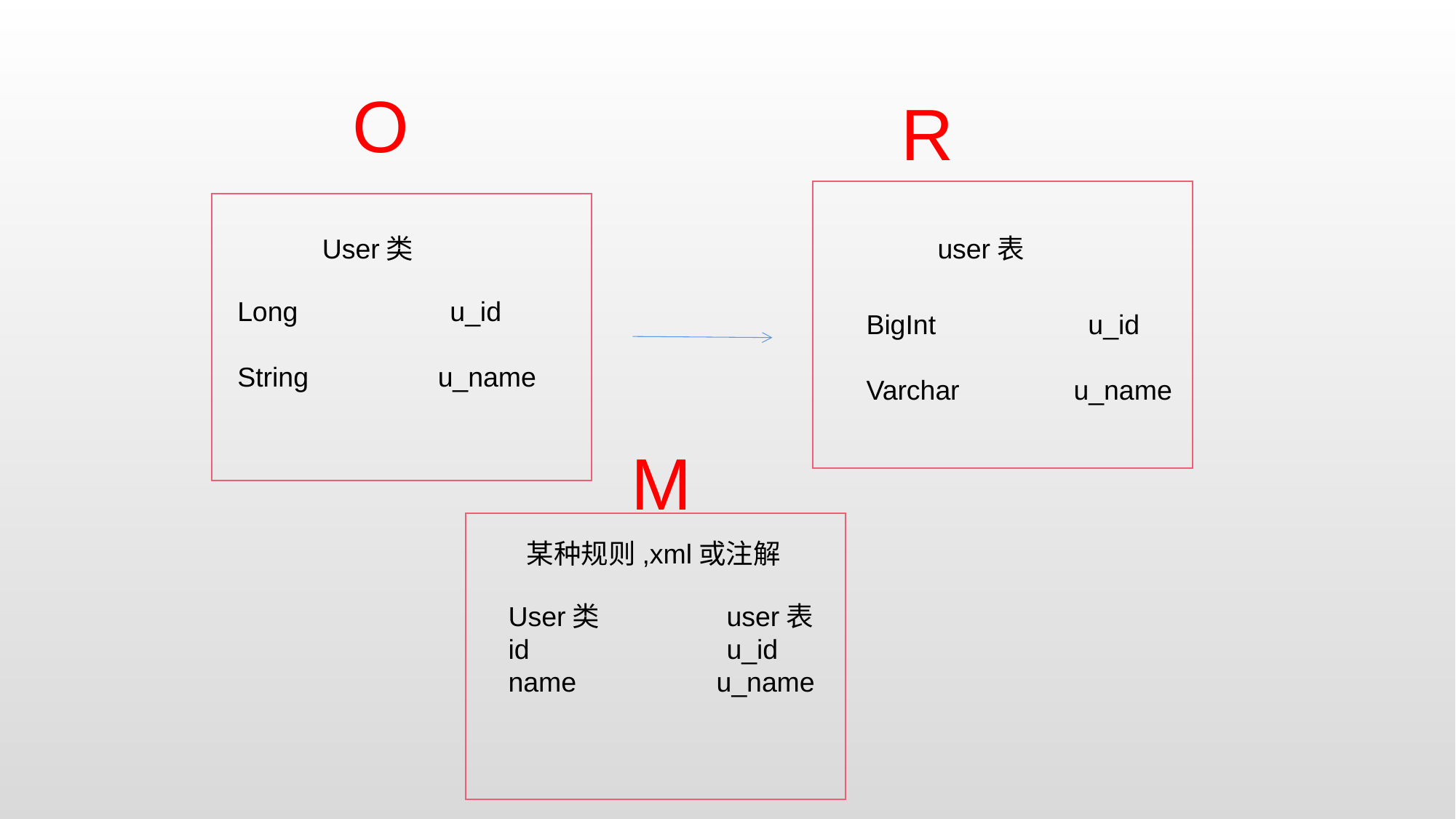

O
R

User类
user表
Long                    u_id
String                 u_name

BigInt                    u_id
Varchar               u_name

M

某种规则,xml或注解
User类		user表
id		u_id
name	             u_name